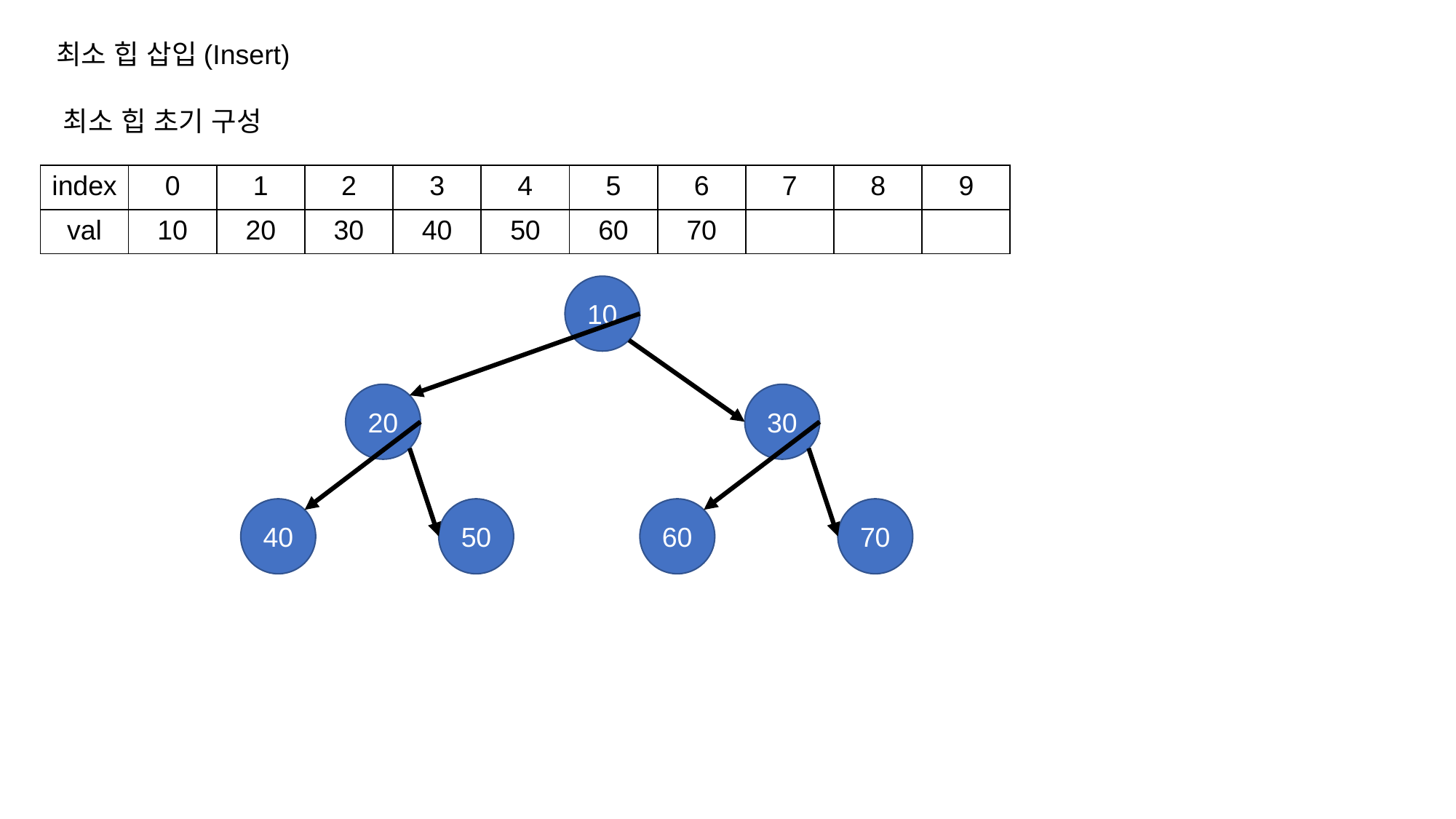

최소 힙 삽입(Insert)
최소 힙 초기 구성
| index | 0 | 1 | 2 | 3 | 4 | 5 | 6 | 7 | 8 | 9 |
| --- | --- | --- | --- | --- | --- | --- | --- | --- | --- | --- |
| val | 10 | 20 | 30 | 40 | 50 | 60 | 70 |  |  |  |
10
20
30
40
50
60
70